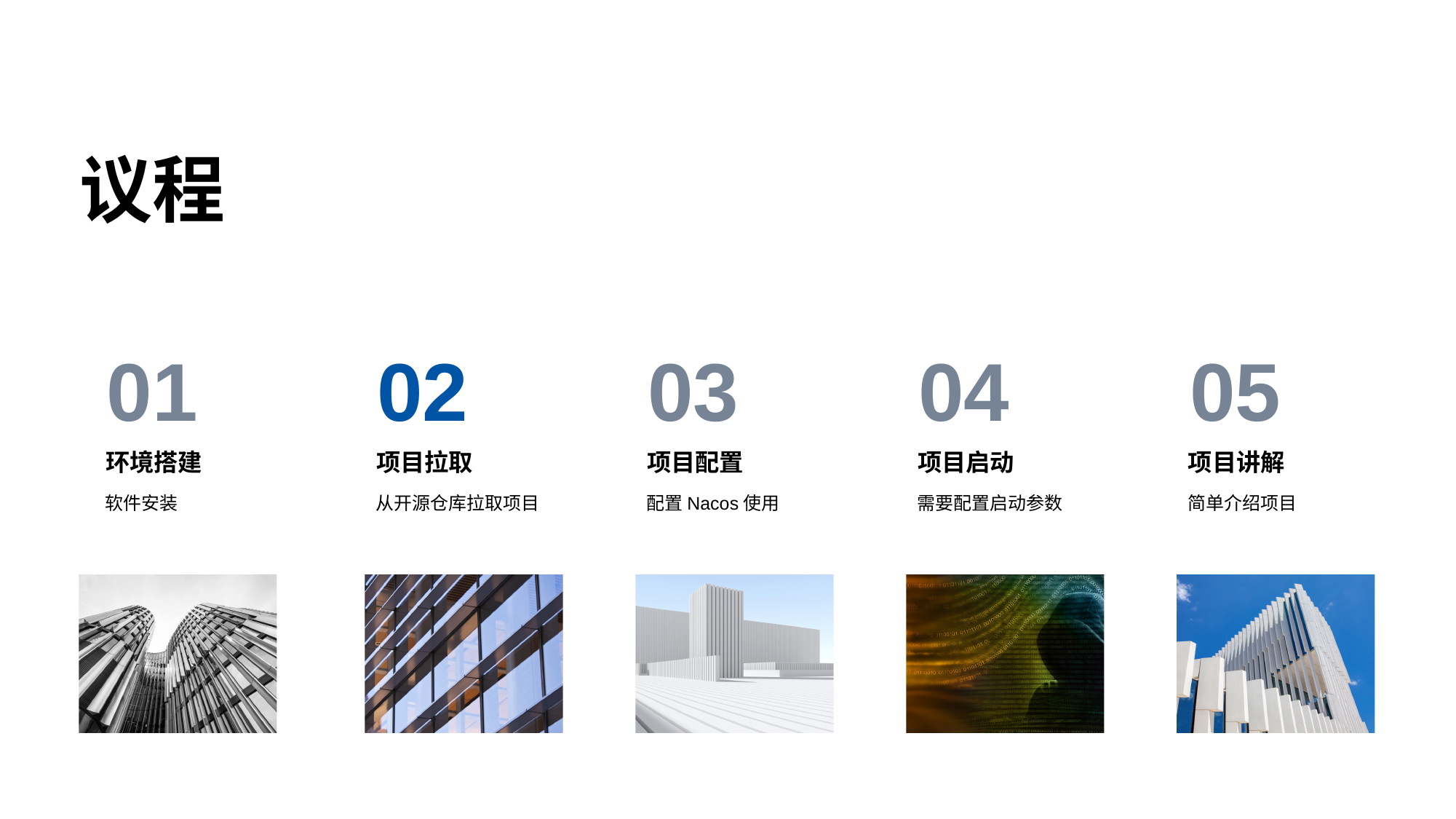

议程
01
环境搭建
软件安装

02
项目拉取
从开源仓库拉取项目

03
项目配置
配置Nacos使用

04
项目启动
需要配置启动参数

05
项目讲解
简单介绍项目